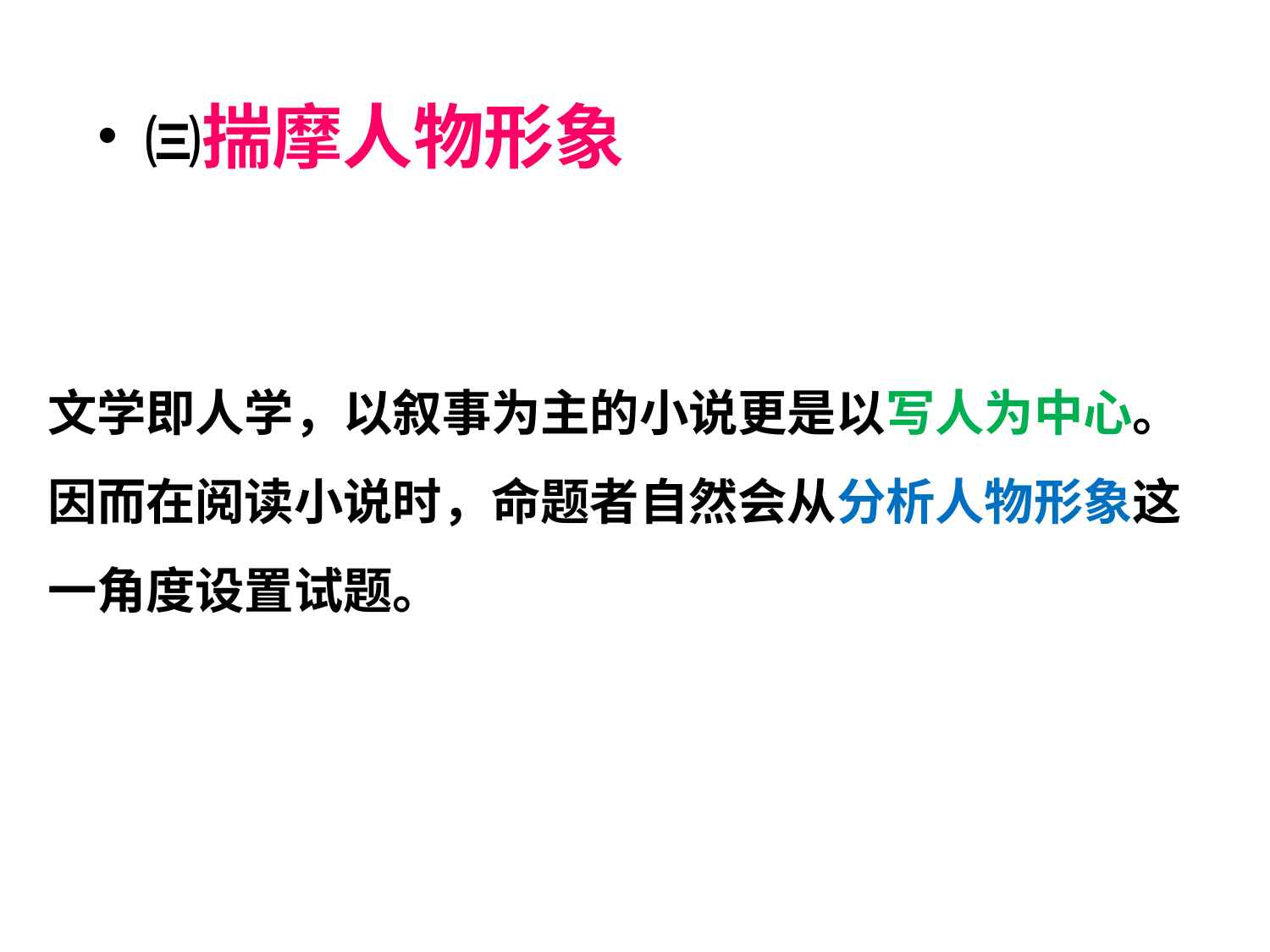

㈢揣摩人物形象
文学即人学，以叙事为主的小说更是以写人为中心。因而在阅读小说时，命题者自然会从分析人物形象这一角度设置试题。
文学即人学，